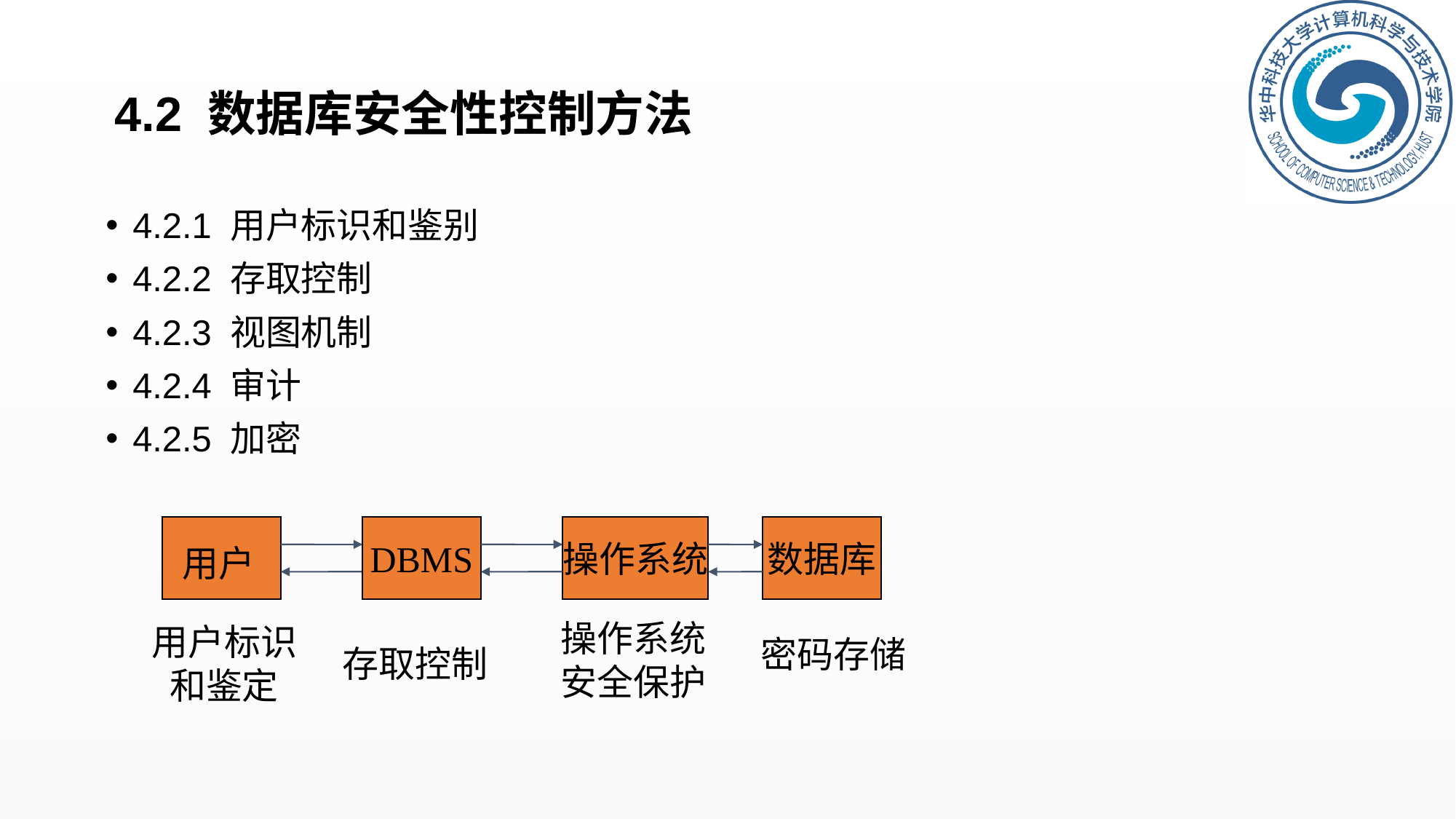

# 4.2 数据库安全性控制方法
4.2.1 用户标识和鉴别
4.2.2 存取控制
4.2.3 视图机制
4.2.4 审计
4.2.5 加密

DBMS

操作系统
数据库
用户

操作系统
安全保护
用户标识
和鉴定
密码存储
存取控制